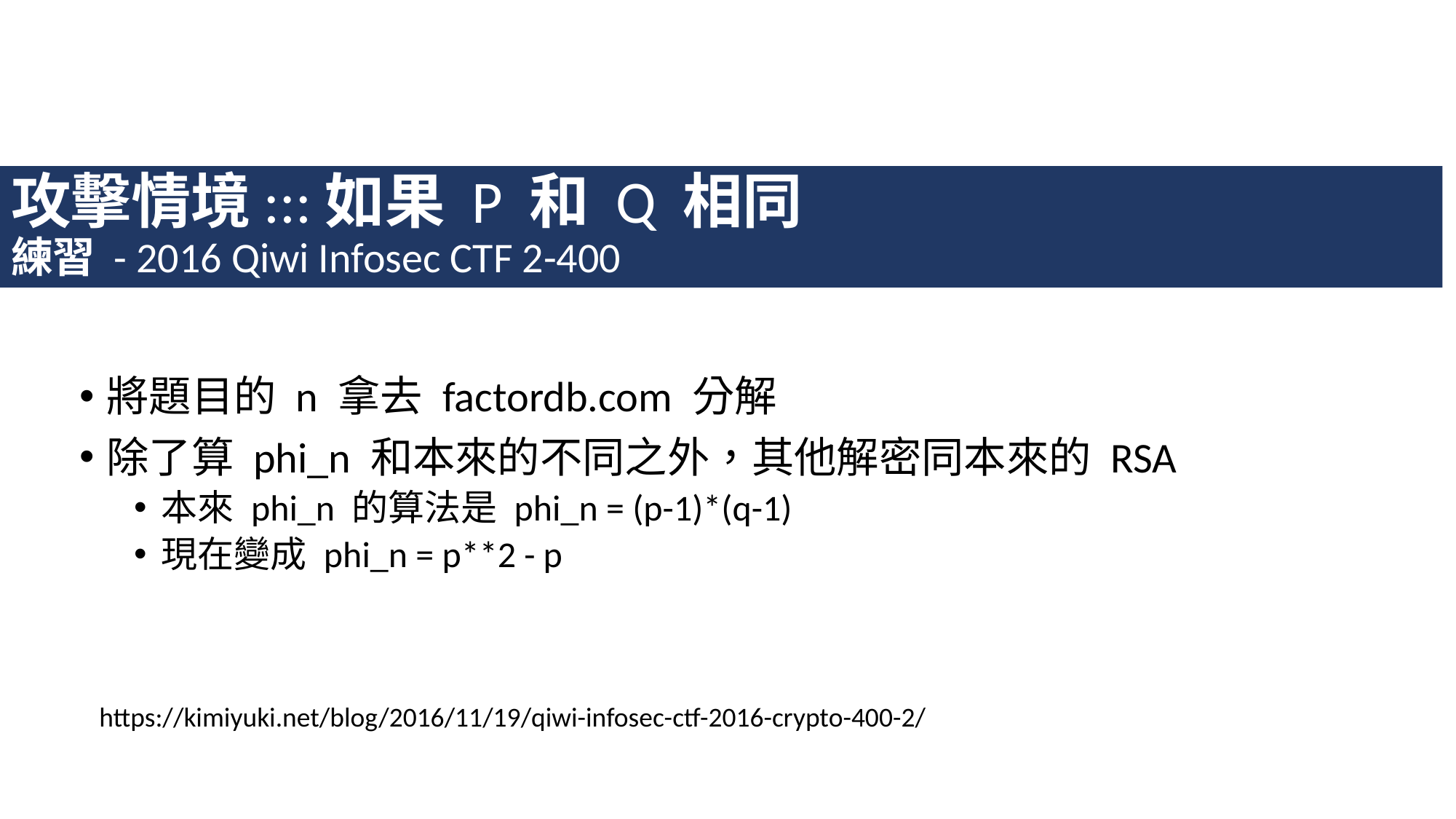

攻擊情境:::如果 P 和 Q 相同
練習 - 2016 Qiwi Infosec CTF 2-400
將題目的 n 拿去 factordb.com 分解
除了算 phi_n 和本來的不同之外，其他解密同本來的 RSA
本來 phi_n 的算法是 phi_n = (p-1)*(q-1)
現在變成 phi_n = p**2 - p
https://kimiyuki.net/blog/2016/11/19/qiwi-infosec-ctf-2016-crypto-400-2/